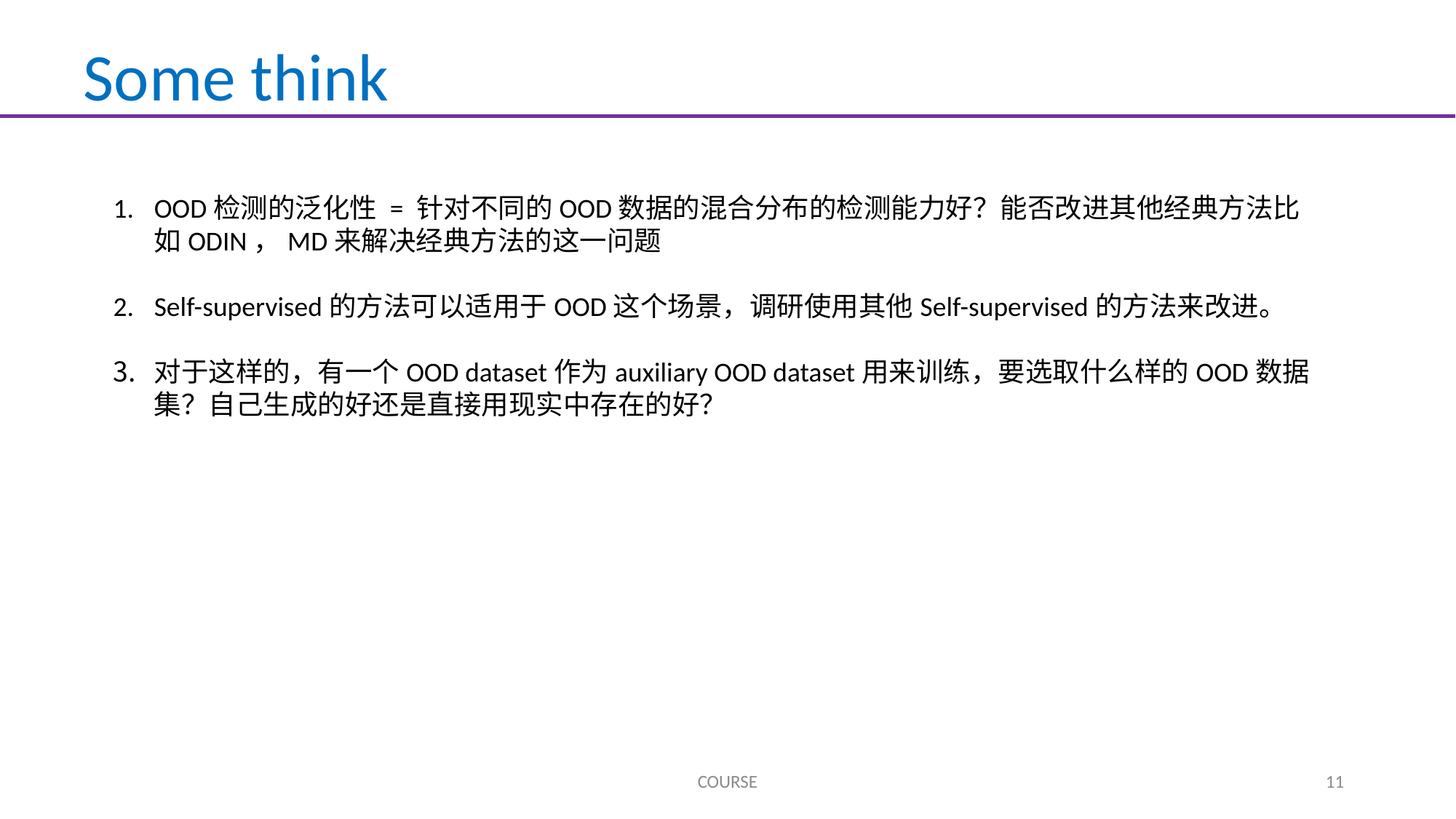

# Some think
OOD检测的泛化性 = 针对不同的OOD数据的混合分布的检测能力好？能否改进其他经典方法比如ODIN，MD来解决经典方法的这一问题

Self-supervised的方法可以适用于OOD这个场景，调研使用其他Self-supervised的方法来改进。

对于这样的，有一个OOD dataset作为auxiliary OOD dataset用来训练，要选取什么样的OOD数据集？自己生成的好还是直接用现实中存在的好？

COURSE
11